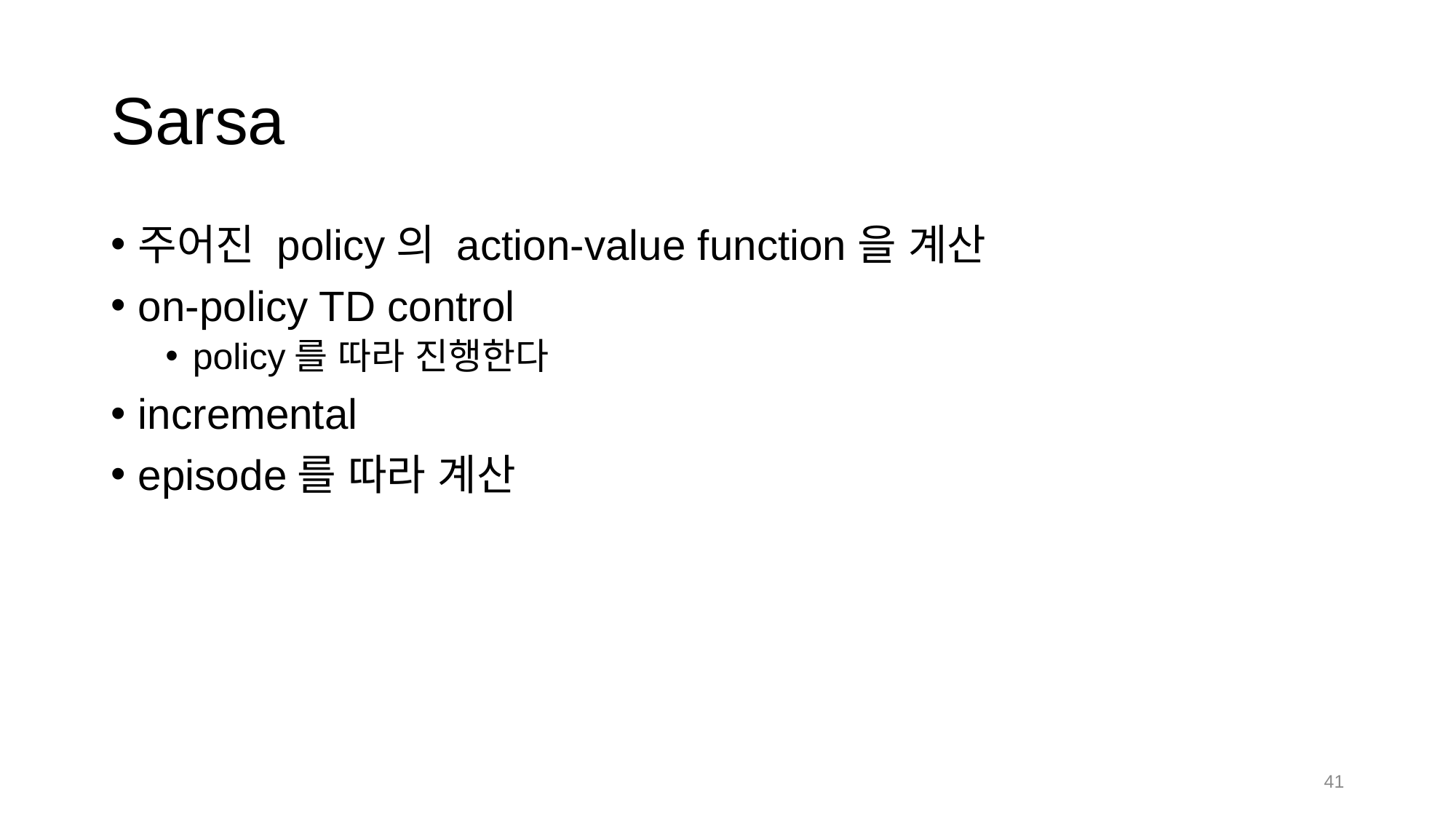

# Sarsa
주어진 policy의 action-value function을 계산
on-policy TD control
policy를 따라 진행한다
incremental
episode를 따라 계산
41